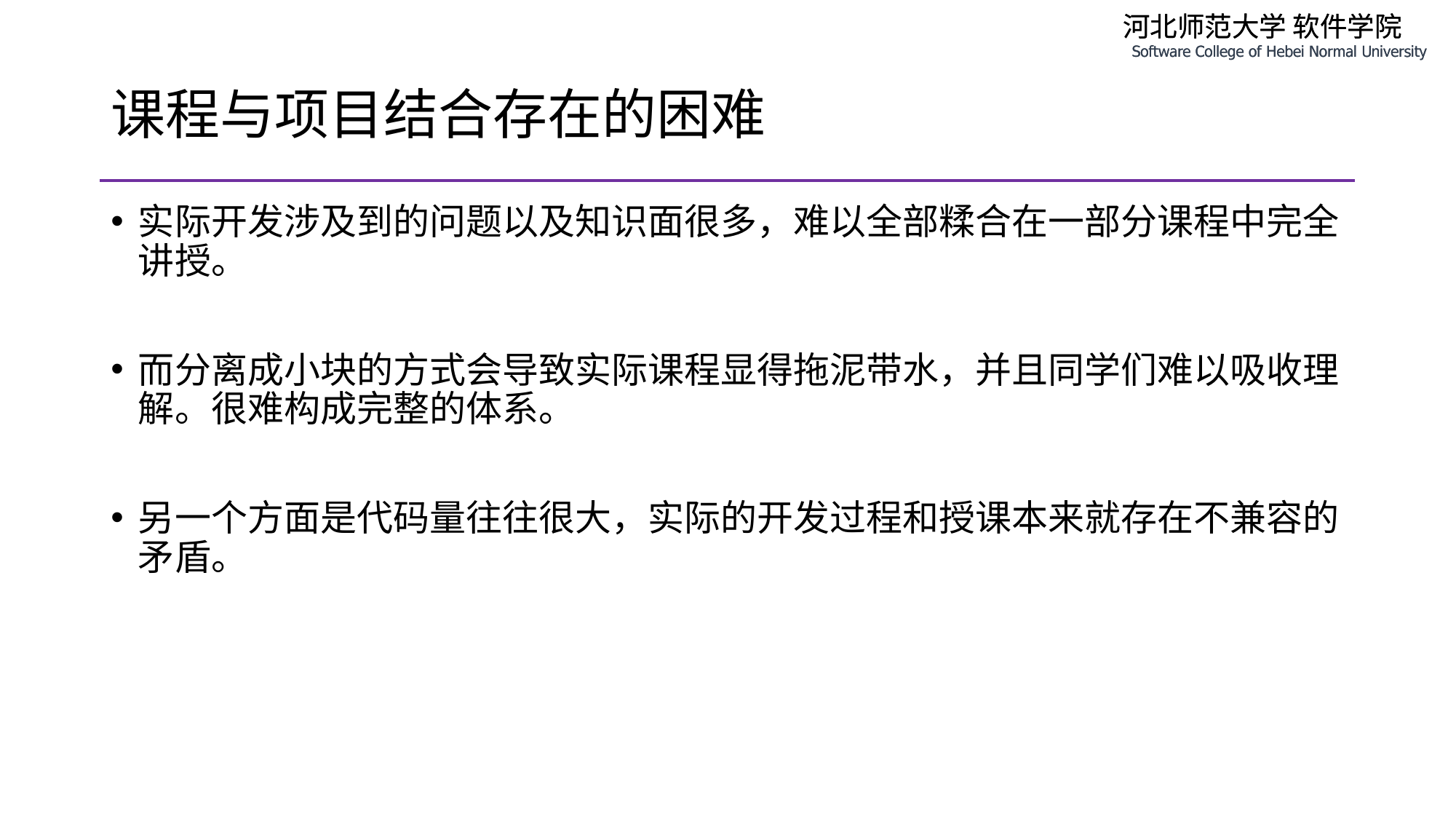

# 课程与项目结合存在的困难
实际开发涉及到的问题以及知识面很多，难以全部糅合在一部分课程中完全讲授。

而分离成小块的方式会导致实际课程显得拖泥带水，并且同学们难以吸收理解。很难构成完整的体系。

另一个方面是代码量往往很大，实际的开发过程和授课本来就存在不兼容的矛盾。